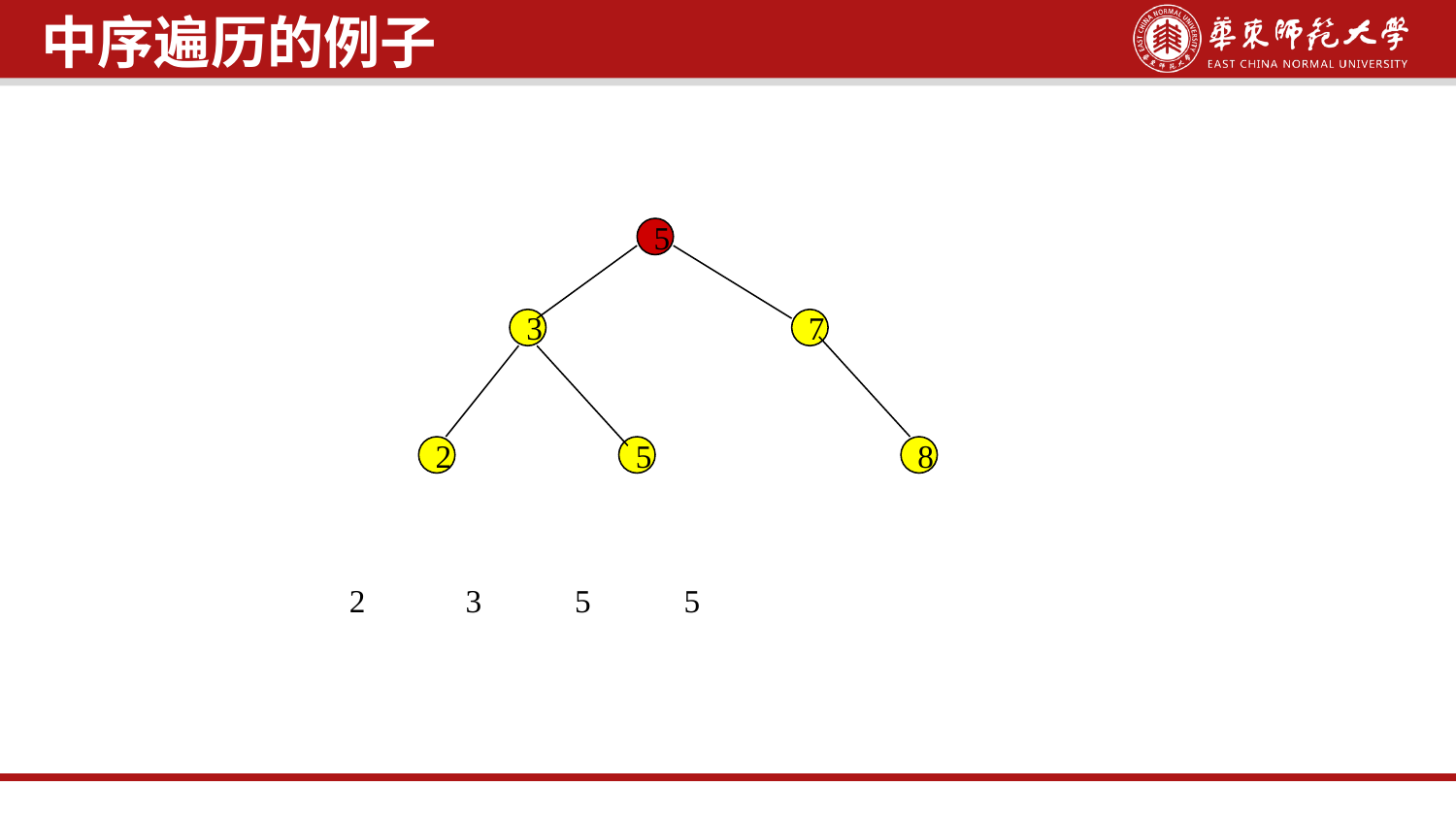

9
中序遍历的例子
5

3
7

2
5
8
2
3
5
5